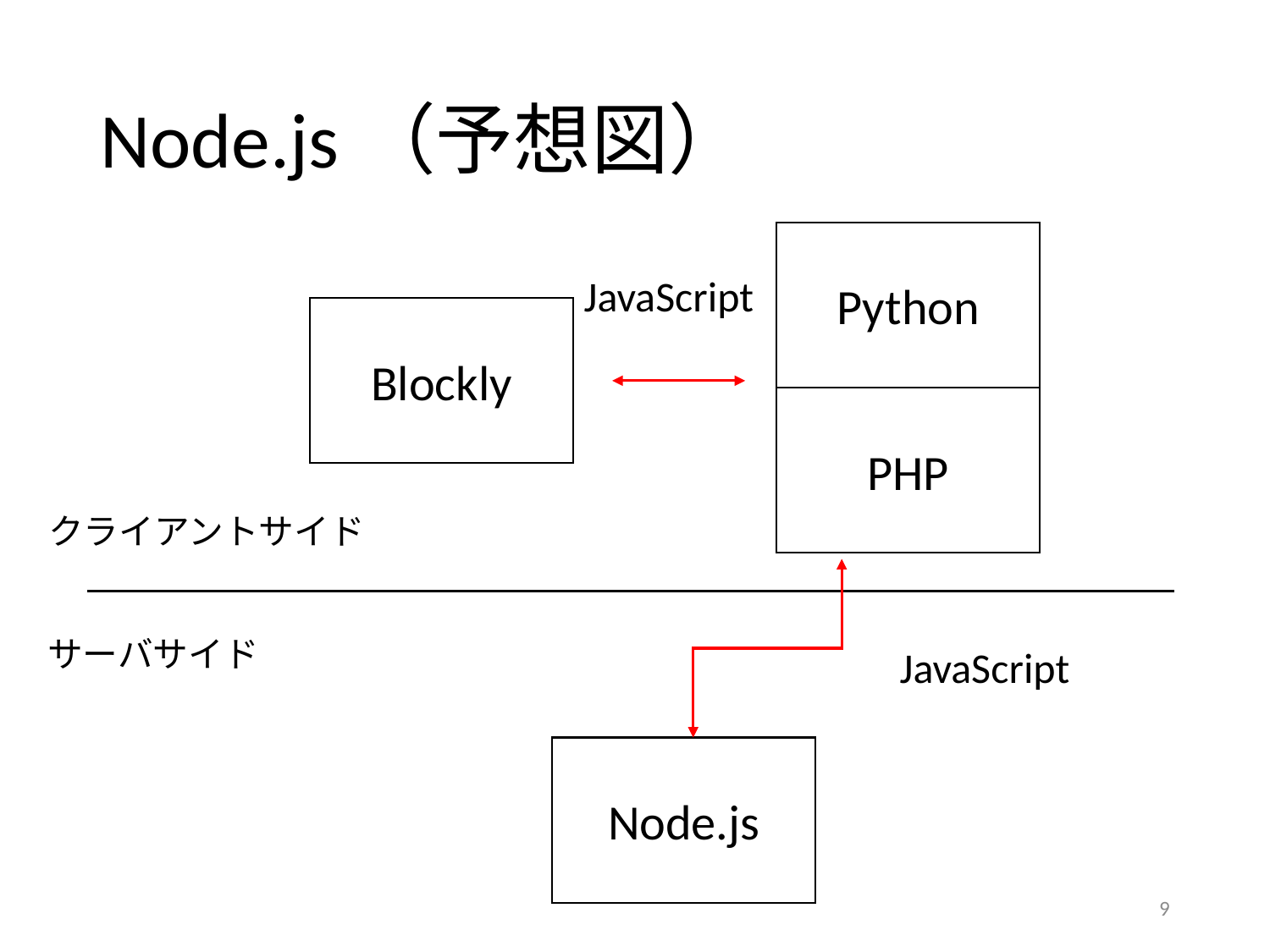

# Node.js（予想図）
Python
JavaScript
Blockly
PHP
クライアントサイド
サーバサイド
JavaScript
Node.js
9